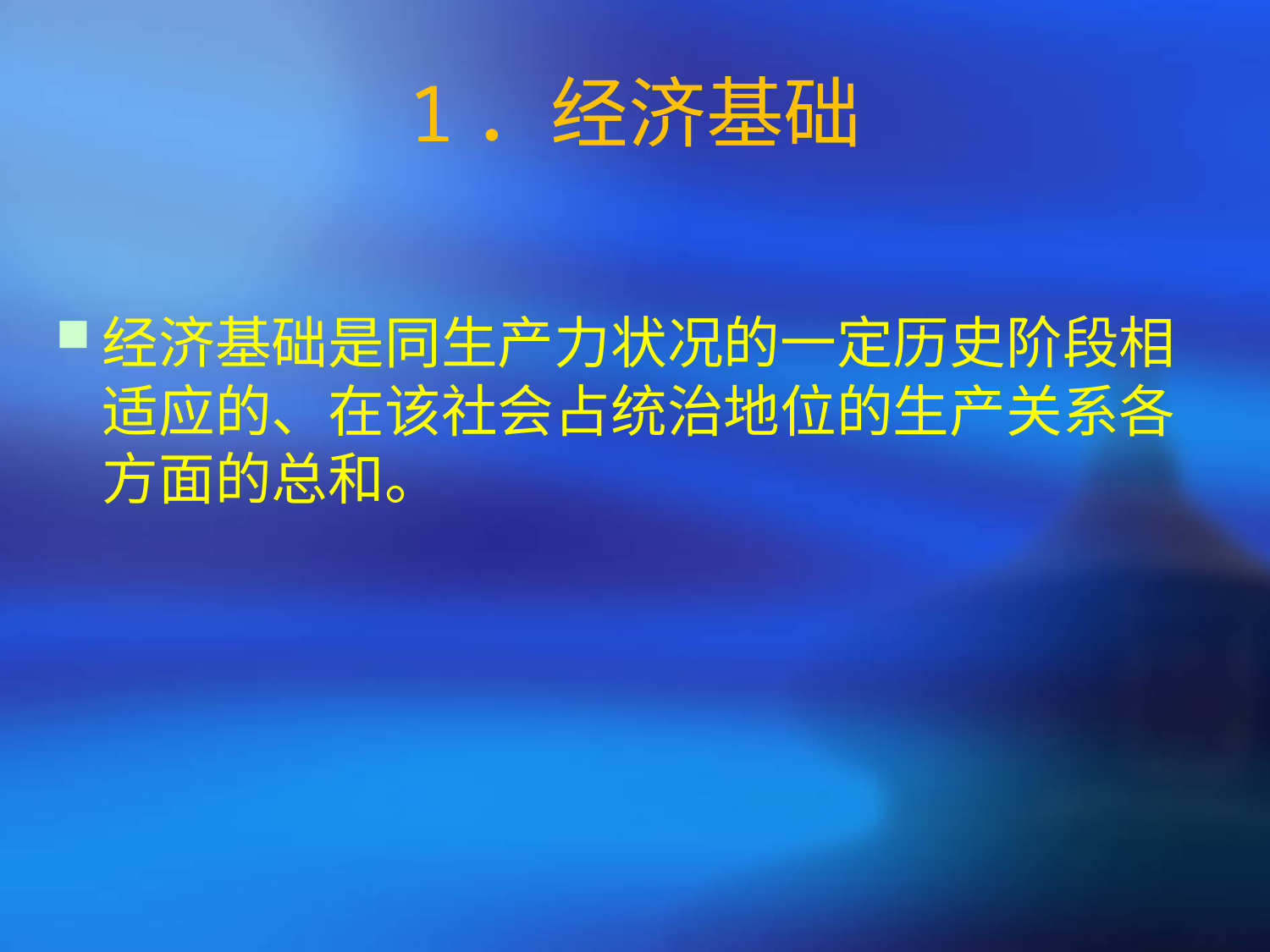

# 1．经济基础

经济基础是同生产力状况的一定历史阶段相适应的、在该社会占统治地位的生产关系各方面的总和。